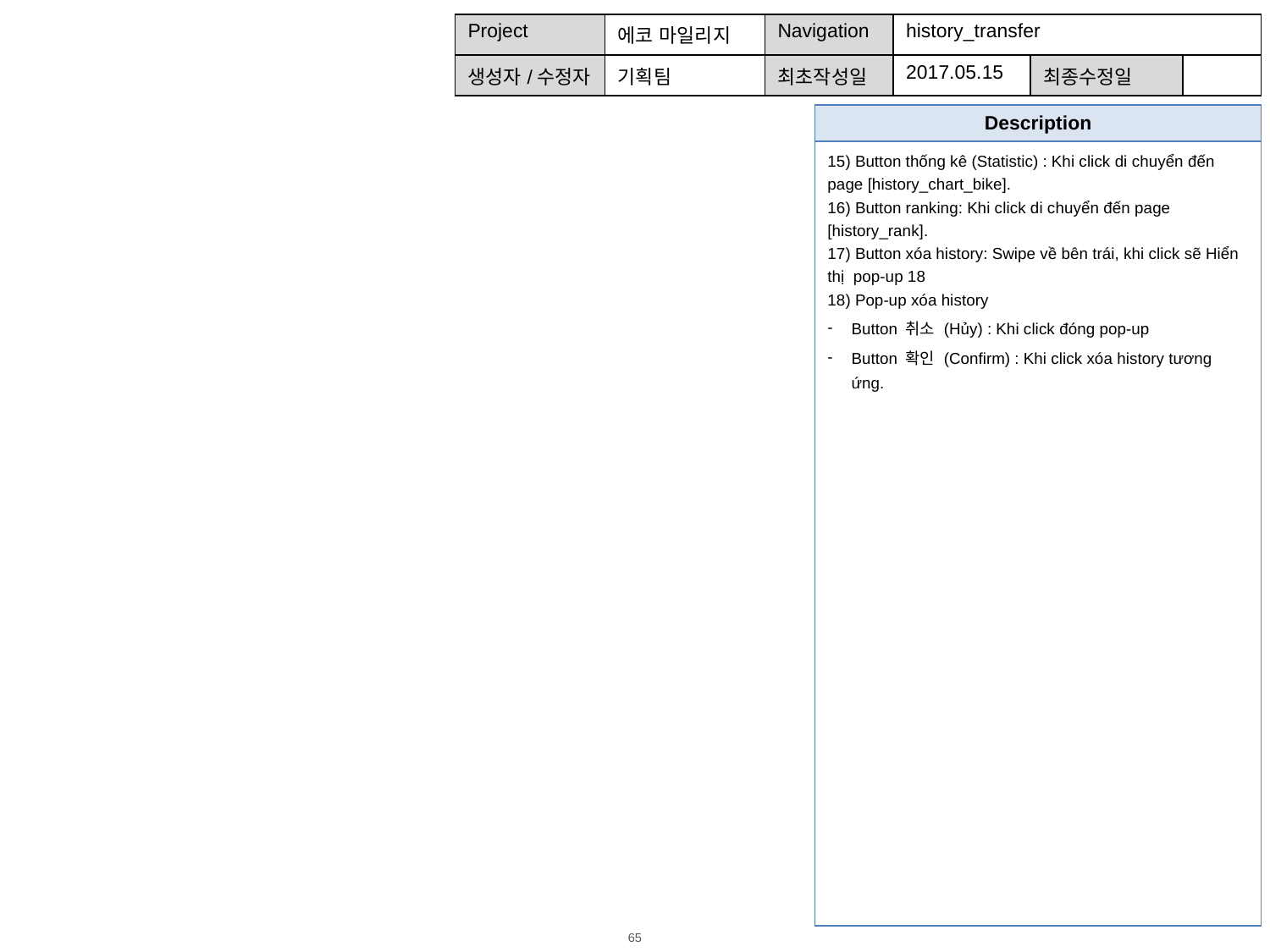

| Project | 에코 마일리지 | Navigation | history\_transfer |  |  |
| --- | --- | --- | --- | --- | --- |
| 생성자/수정자 | 기획팀 | 최초작성일 | 2017.05.15 | 최종수정일 |  |
| Description |
| --- |
| 15) Button thống kê (Statistic) : Khi click di chuyển đến page [history\_chart\_bike]. 16) Button ranking: Khi click di chuyển đến page [history\_rank]. 17) Button xóa history: Swipe về bên trái, khi click sẽ Hiển thị pop-up 18 18) Pop-up xóa history Button 취소 (Hủy) : Khi click đóng pop-up Button 확인 (Confirm) : Khi click xóa history tương ứng. |